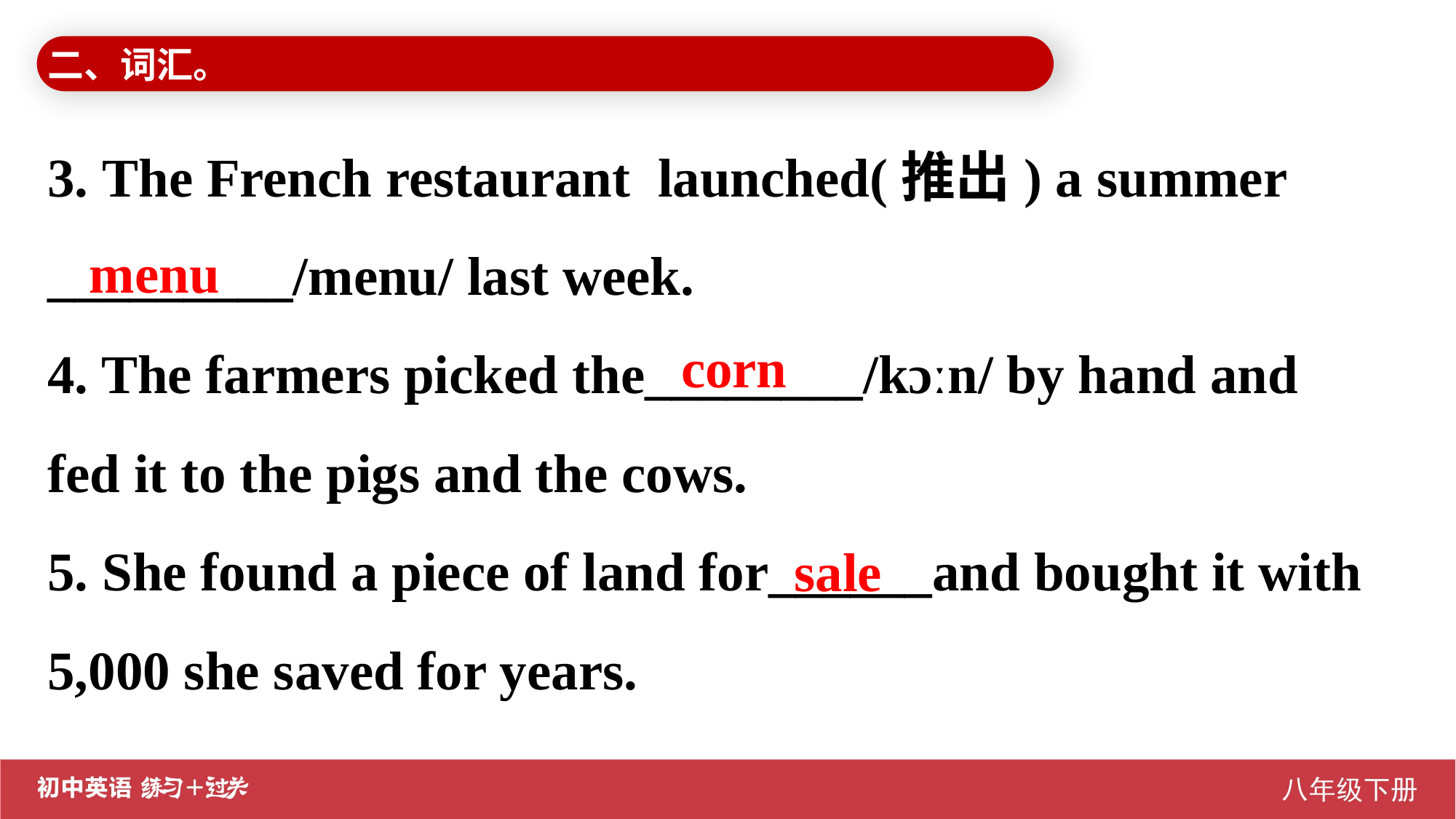

二、词汇。
3. The French restaurant  launched(推出) a summer _________/menu/ last week.
4. The farmers picked the________/kɔːn/ by hand and fed it to the pigs and the cows.
5. She found a piece of land for______and bought it with 5,000 she saved for years.
menu
corn
sale